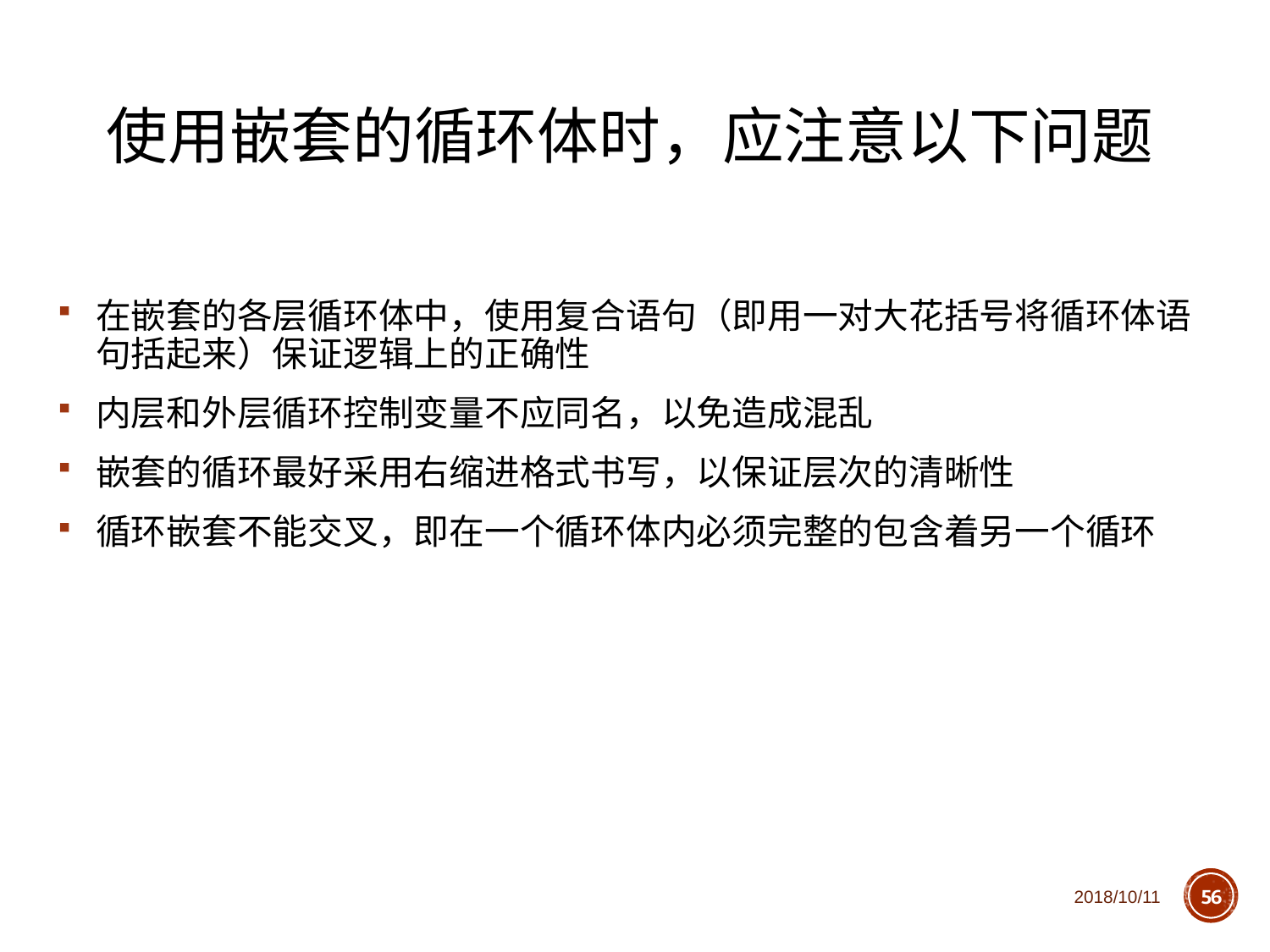

# 使用嵌套的循环体时，应注意以下问题
在嵌套的各层循环体中，使用复合语句（即用一对大花括号将循环体语句括起来）保证逻辑上的正确性
内层和外层循环控制变量不应同名，以免造成混乱
嵌套的循环最好采用右缩进格式书写，以保证层次的清晰性
循环嵌套不能交叉，即在一个循环体内必须完整的包含着另一个循环
2018/10/11
56